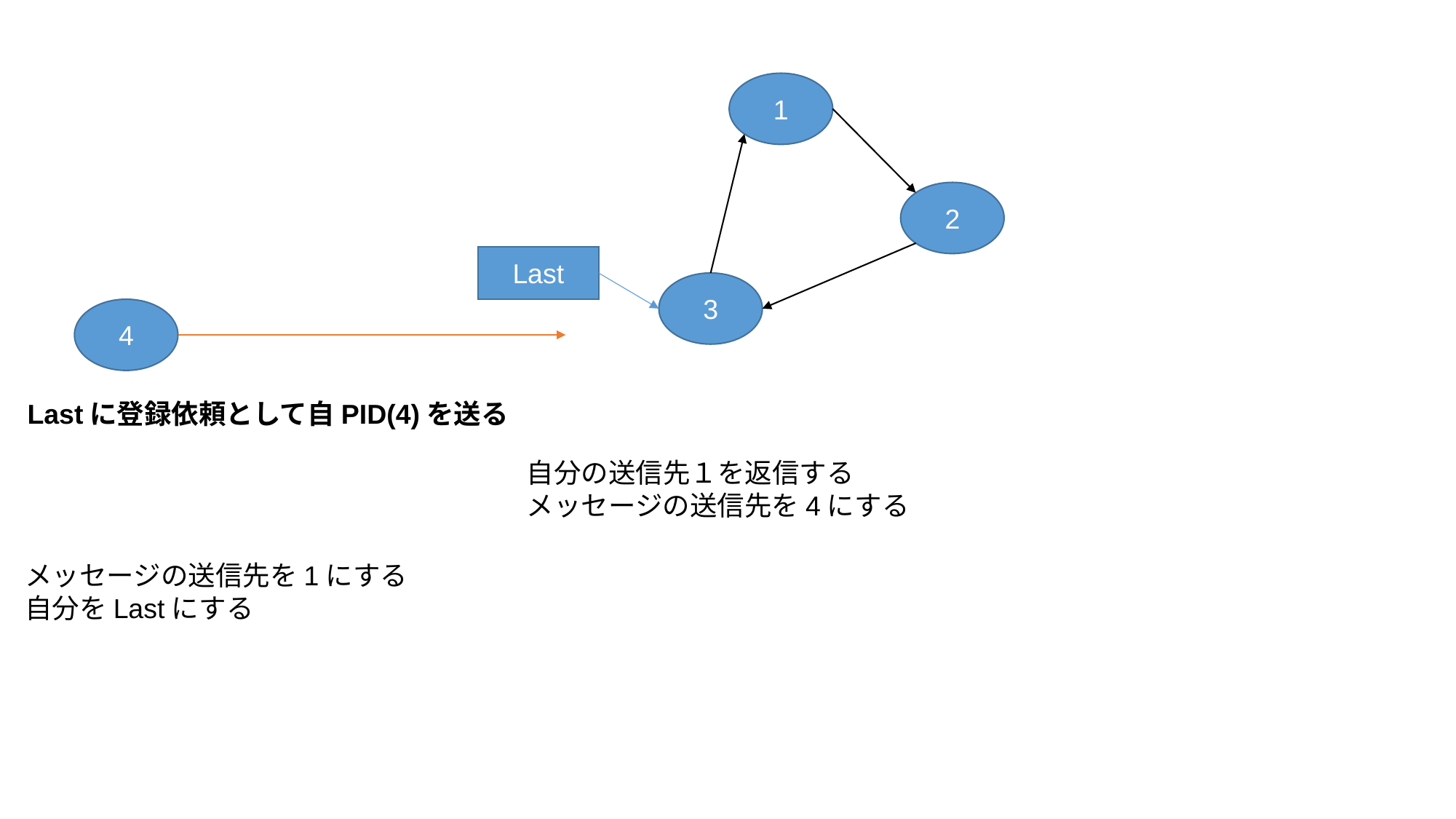

1
2
Last
3
4
Lastに登録依頼として自PID(4)を送る
自分の送信先１を返信する
メッセージの送信先を4にする
メッセージの送信先を1にする
自分をLastにする